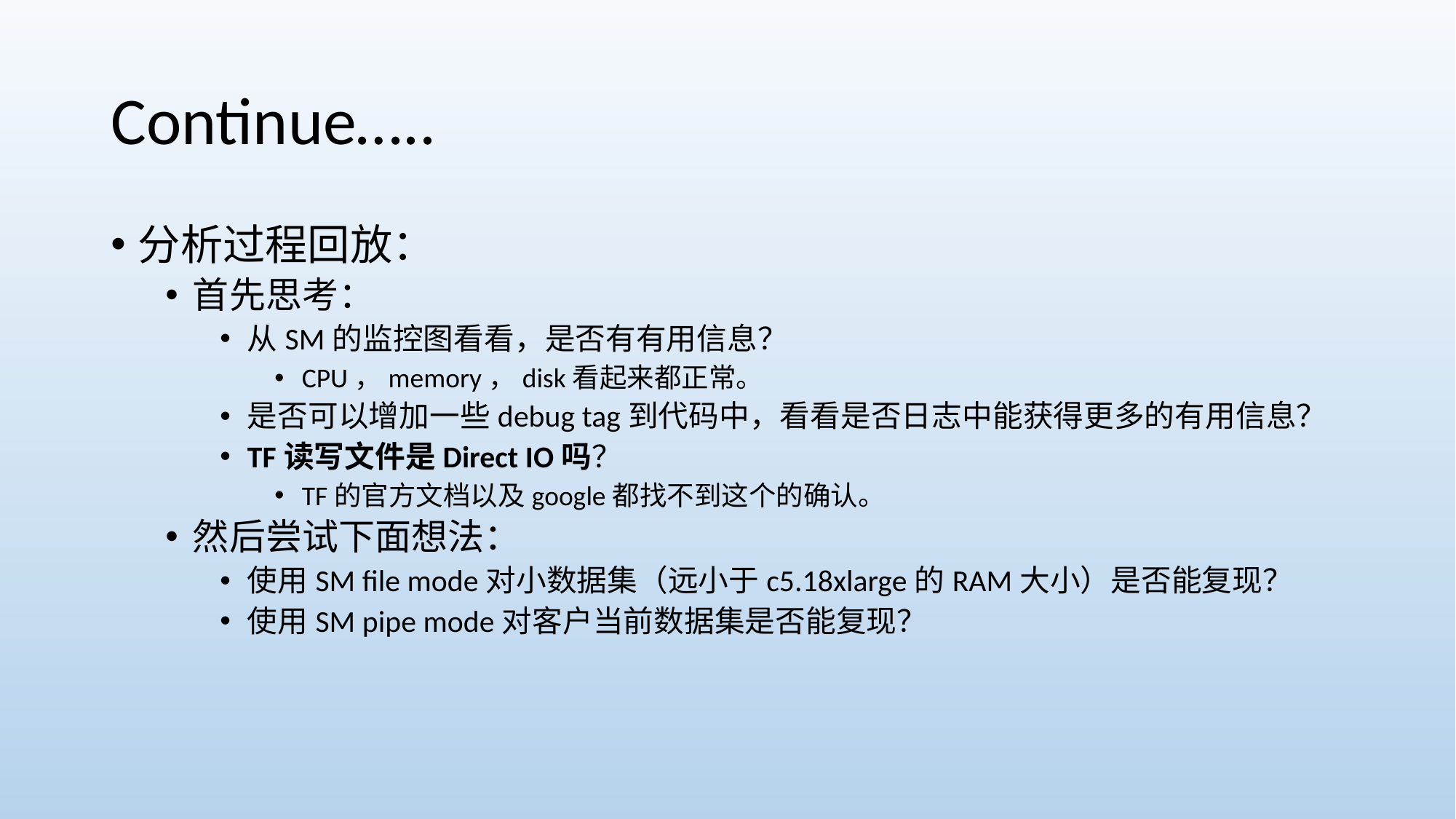

# Continue…..
分析过程回放：
首先思考：
从SM的监控图看看，是否有有用信息？
CPU，memory，disk看起来都正常。
是否可以增加一些debug tag到代码中，看看是否日志中能获得更多的有用信息？
TF读写文件是Direct IO吗？
TF的官方文档以及google都找不到这个的确认。
然后尝试下面想法：
使用SM file mode对小数据集（远小于c5.18xlarge的RAM大小）是否能复现？
使用SM pipe mode对客户当前数据集是否能复现？